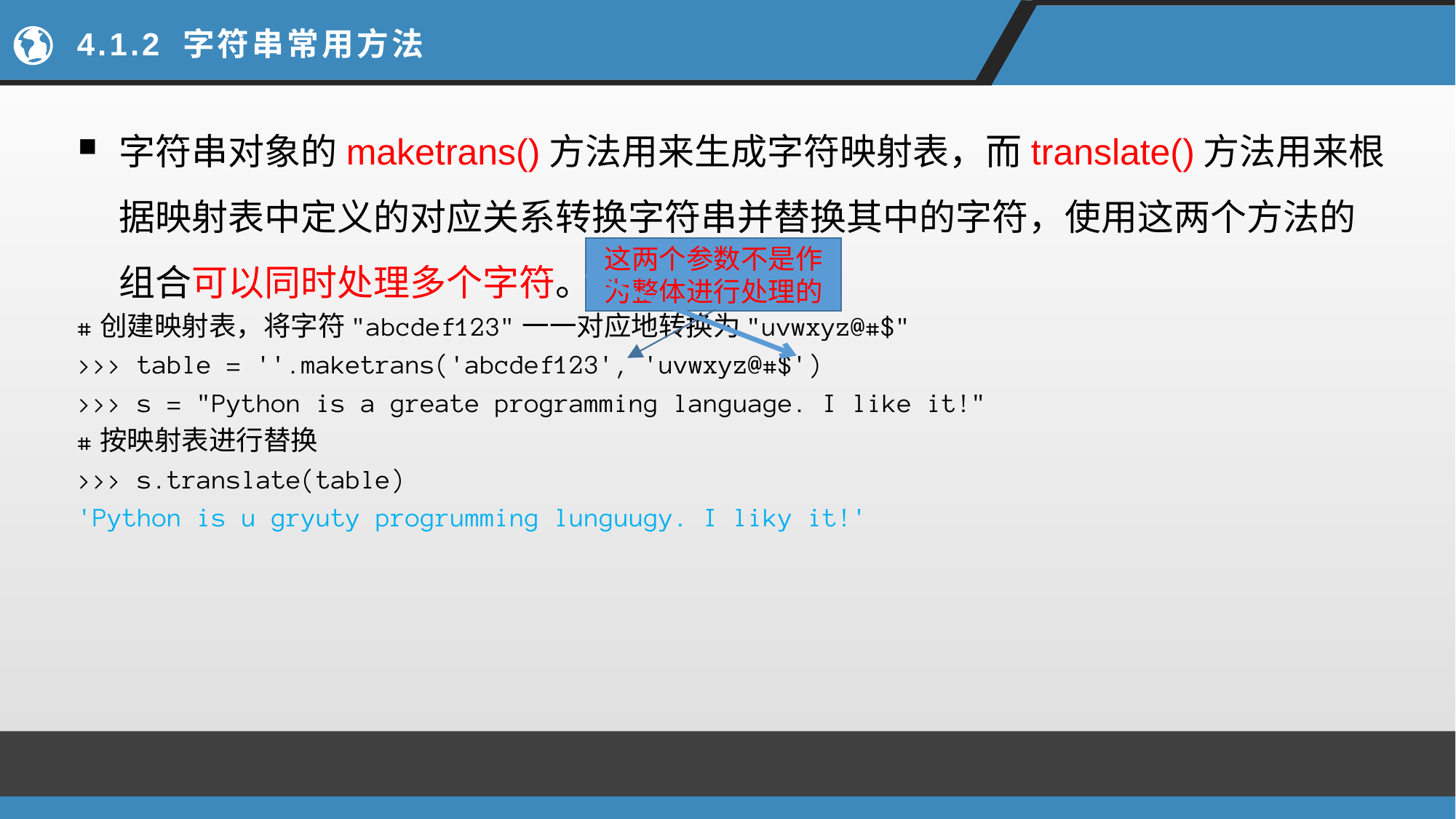

# 4.1.2 字符串常用方法

字符串对象的maketrans()方法用来生成字符映射表，而translate()方法用来根据映射表中定义的对应关系转换字符串并替换其中的字符，使用这两个方法的组合可以同时处理多个字符。
#创建映射表，将字符"abcdef123"一一对应地转换为"uvwxyz@#$"
>>> table = ''.maketrans('abcdef123', 'uvwxyz@#$')
>>> s = "Python is a greate programming language. I like it!"
#按映射表进行替换
>>> s.translate(table)
'Python is u gryuty progrumming lunguugy. I liky it!'
这两个参数不是作为整体进行处理的
32